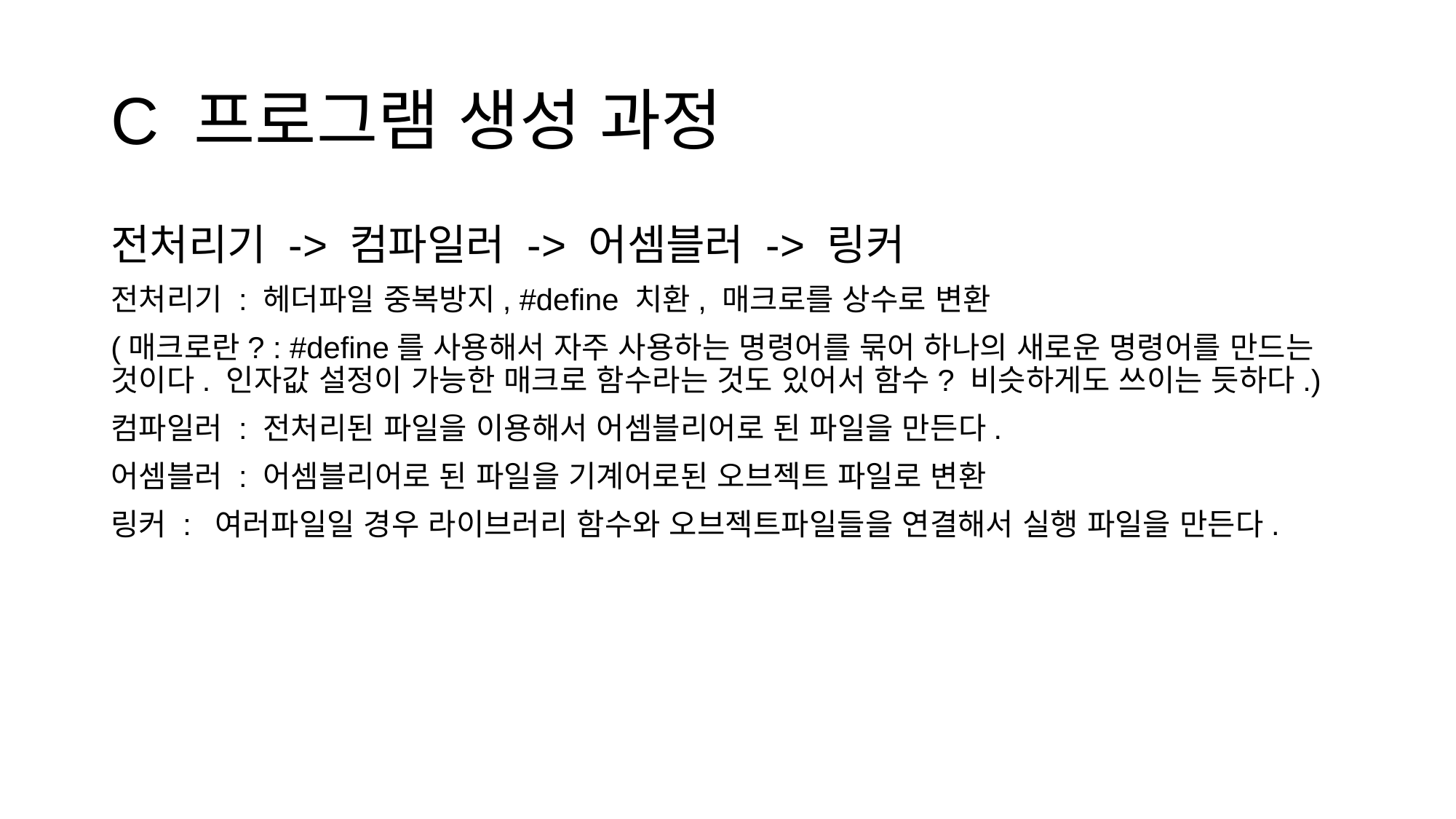

# C 프로그램 생성 과정
전처리기 -> 컴파일러 -> 어셈블러 -> 링커
전처리기 : 헤더파일 중복방지, #define 치환, 매크로를 상수로 변환
(매크로란? : #define를 사용해서 자주 사용하는 명령어를 묶어 하나의 새로운 명령어를 만드는 것이다. 인자값 설정이 가능한 매크로 함수라는 것도 있어서 함수? 비슷하게도 쓰이는 듯하다.)
컴파일러 : 전처리된 파일을 이용해서 어셈블리어로 된 파일을 만든다.
어셈블러 : 어셈블리어로 된 파일을 기계어로된 오브젝트 파일로 변환
링커 :  여러파일일 경우 라이브러리 함수와 오브젝트파일들을 연결해서 실행 파일을 만든다.